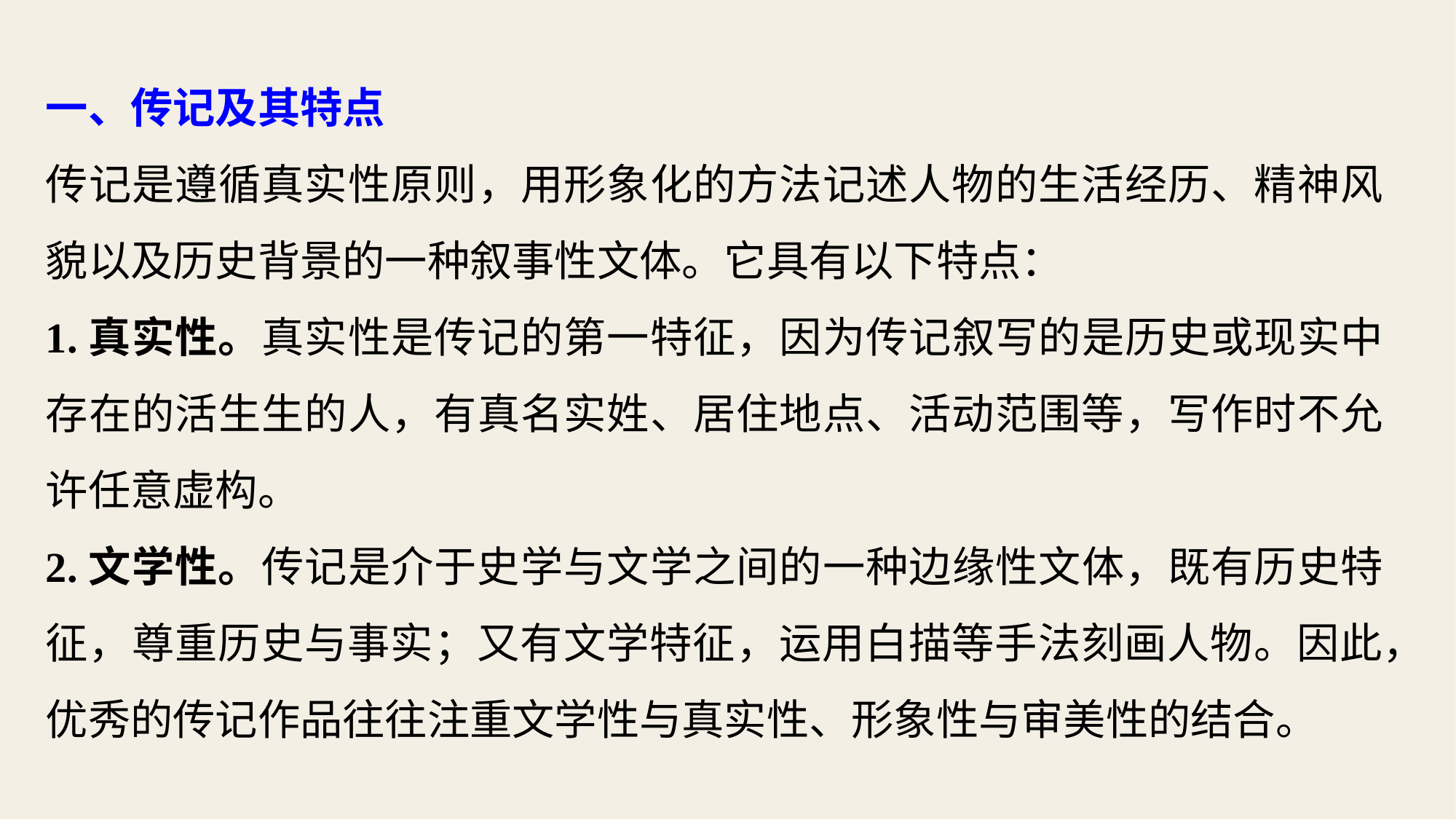

一、传记及其特点
传记是遵循真实性原则，用形象化的方法记述人物的生活经历、精神风貌以及历史背景的一种叙事性文体。它具有以下特点：
1.真实性。真实性是传记的第一特征，因为传记叙写的是历史或现实中存在的活生生的人，有真名实姓、居住地点、活动范围等，写作时不允许任意虚构。
2.文学性。传记是介于史学与文学之间的一种边缘性文体，既有历史特征，尊重历史与事实；又有文学特征，运用白描等手法刻画人物。因此，优秀的传记作品往往注重文学性与真实性、形象性与审美性的结合。